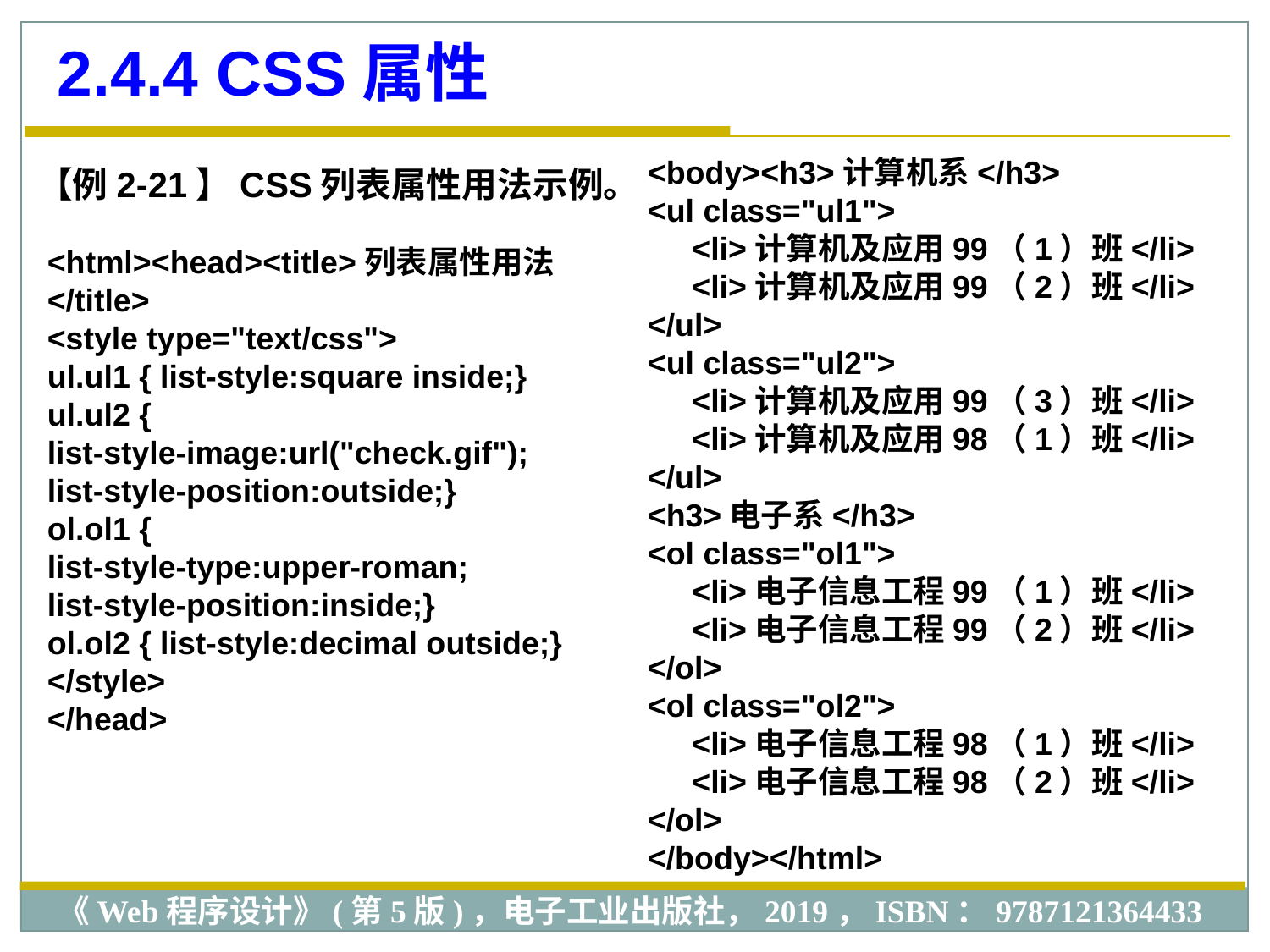

2.4.4 CSS属性
<body><h3>计算机系</h3>
<ul class="ul1">
     <li>计算机及应用99（1）班</li>
     <li>计算机及应用99（2）班</li>
</ul>
<ul class="ul2">
     <li>计算机及应用99（3）班</li>
     <li>计算机及应用98（1）班</li>
</ul>
<h3>电子系</h3>
<ol class="ol1">
     <li>电子信息工程99（1）班</li>
     <li>电子信息工程99（2）班</li>
</ol>
<ol class="ol2">
     <li>电子信息工程98（1）班</li>
     <li>电子信息工程98（2）班</li>
</ol>
</body></html>
【例2-21】CSS列表属性用法示例。
<html><head><title>列表属性用法</title>
<style type="text/css">
ul.ul1 { list-style:square inside;}
ul.ul2 {
list-style-image:url("check.gif");
list-style-position:outside;}
ol.ol1 {
list-style-type:upper-roman;
list-style-position:inside;}
ol.ol2 { list-style:decimal outside;}
</style>
</head>